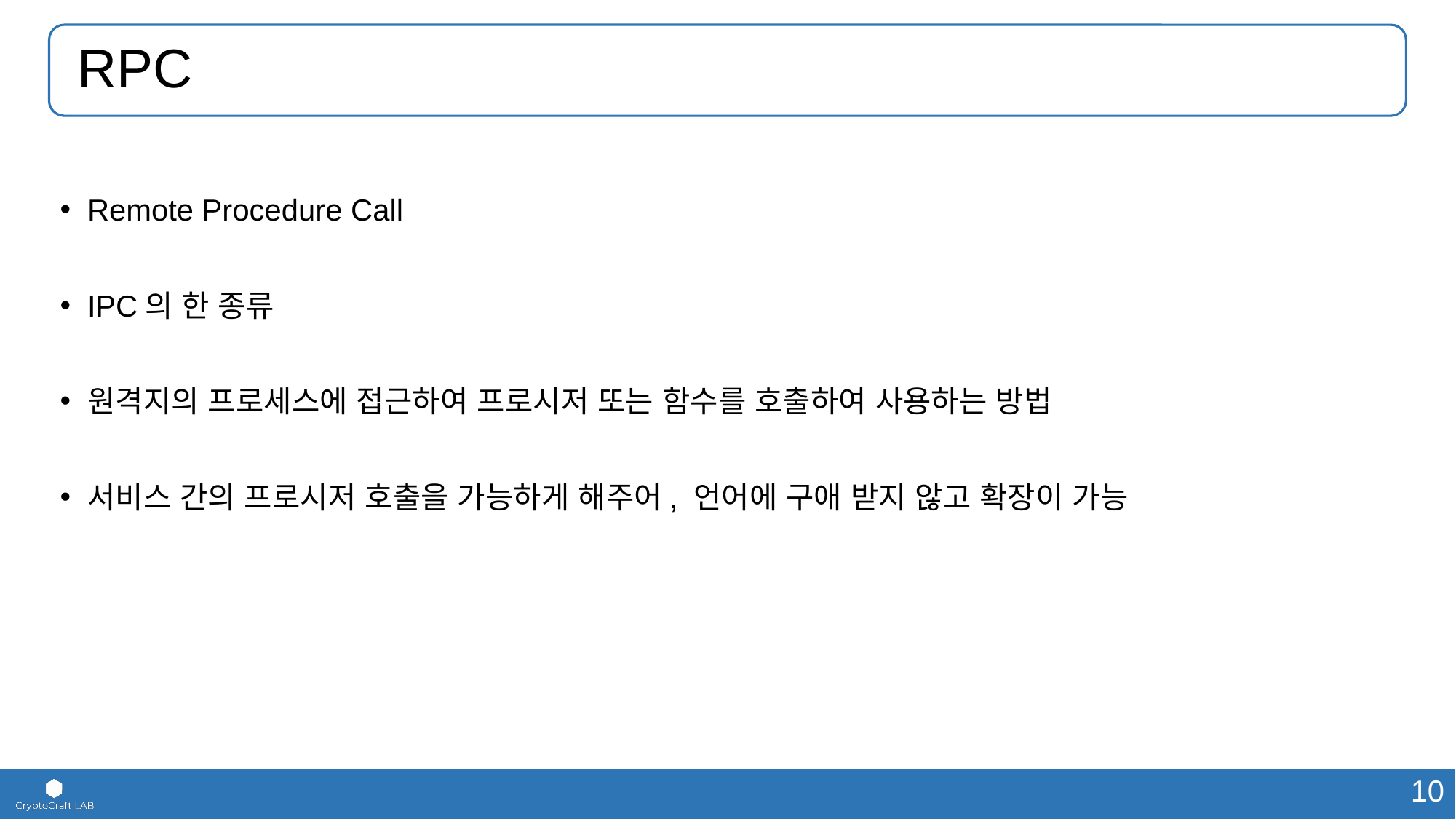

# RPC

Remote Procedure Call

IPC의 한 종류

원격지의 프로세스에 접근하여 프로시저 또는 함수를 호출하여 사용하는 방법

서비스 간의 프로시저 호출을 가능하게 해주어, 언어에 구애 받지 않고 확장이 가능